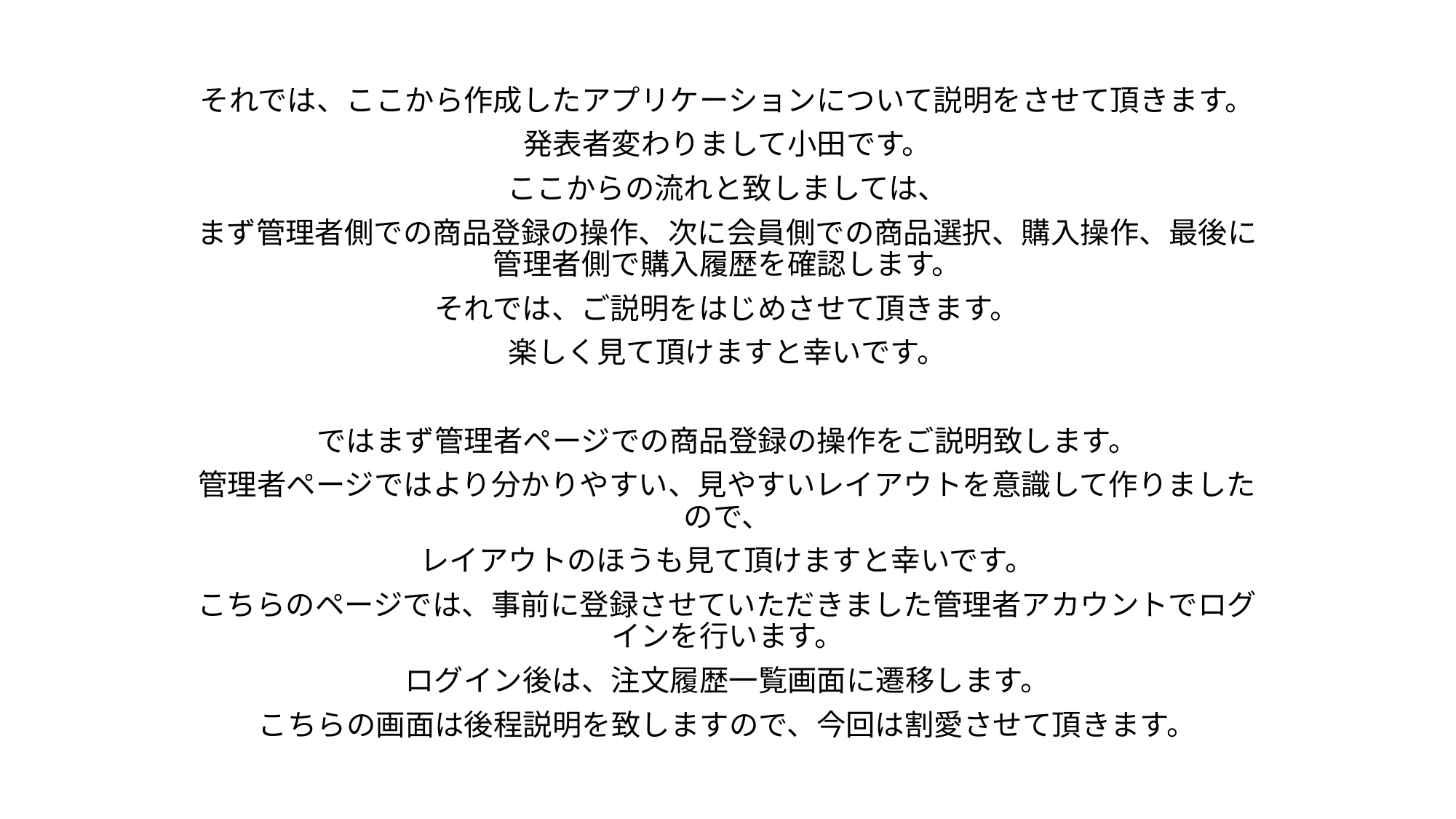

それでは、ここから作成したアプリケーションについて説明をさせて頂きます。
発表者変わりまして小田です。
ここからの流れと致しましては、
まず管理者側での商品登録の操作、次に会員側での商品選択、購入操作、最後に管理者側で購入履歴を確認します。
それでは、ご説明をはじめさせて頂きます。
楽しく見て頂けますと幸いです。

ではまず管理者ページでの商品登録の操作をご説明致します。
管理者ページではより分かりやすい、見やすいレイアウトを意識して作りましたので、
レイアウトのほうも見て頂けますと幸いです。
こちらのページでは、事前に登録させていただきました管理者アカウントでログインを行います。
ログイン後は、注文履歴一覧画面に遷移します。
こちらの画面は後程説明を致しますので、今回は割愛させて頂きます。